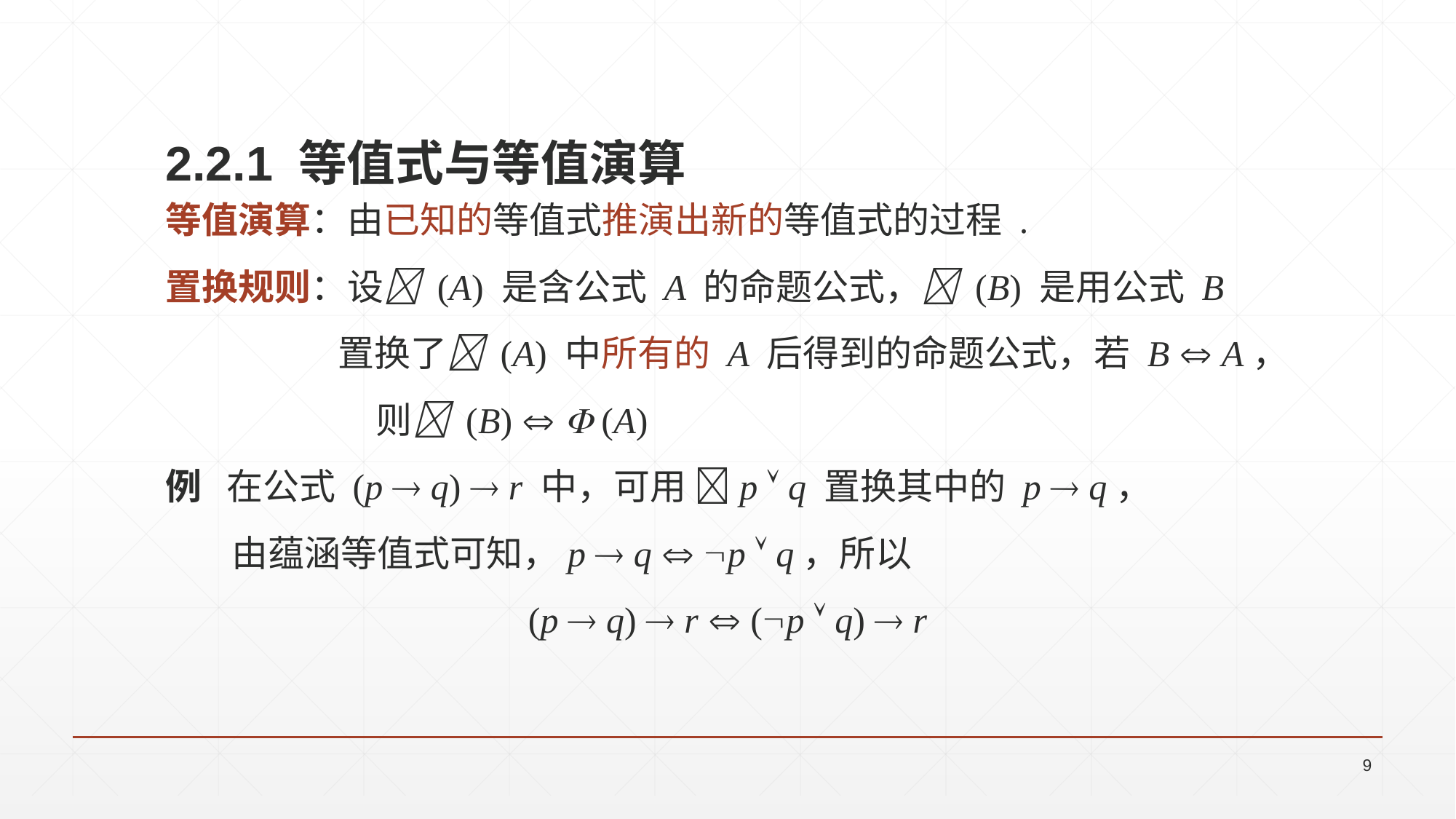

2.2.1 等值式与等值演算
等值演算：由已知的等值式推演出新的等值式的过程 .
置换规则：设Φ (A) 是含公式 A 的命题公式，Φ (B) 是用公式 B
                    置换了Φ (A) 中所有的 A 后得到的命题公式，若 B ⇔ A，
		        则Φ (B) ⇔ Φ (A)
例   在公式 (p → q) → r 中，可用 ¬p ∨ q 置换其中的 p → q，
       由蕴涵等值式可知，p → q ⇔ ¬p ∨ q，所以
(p → q) → r ⇔ (¬p ∨ q) → r
9